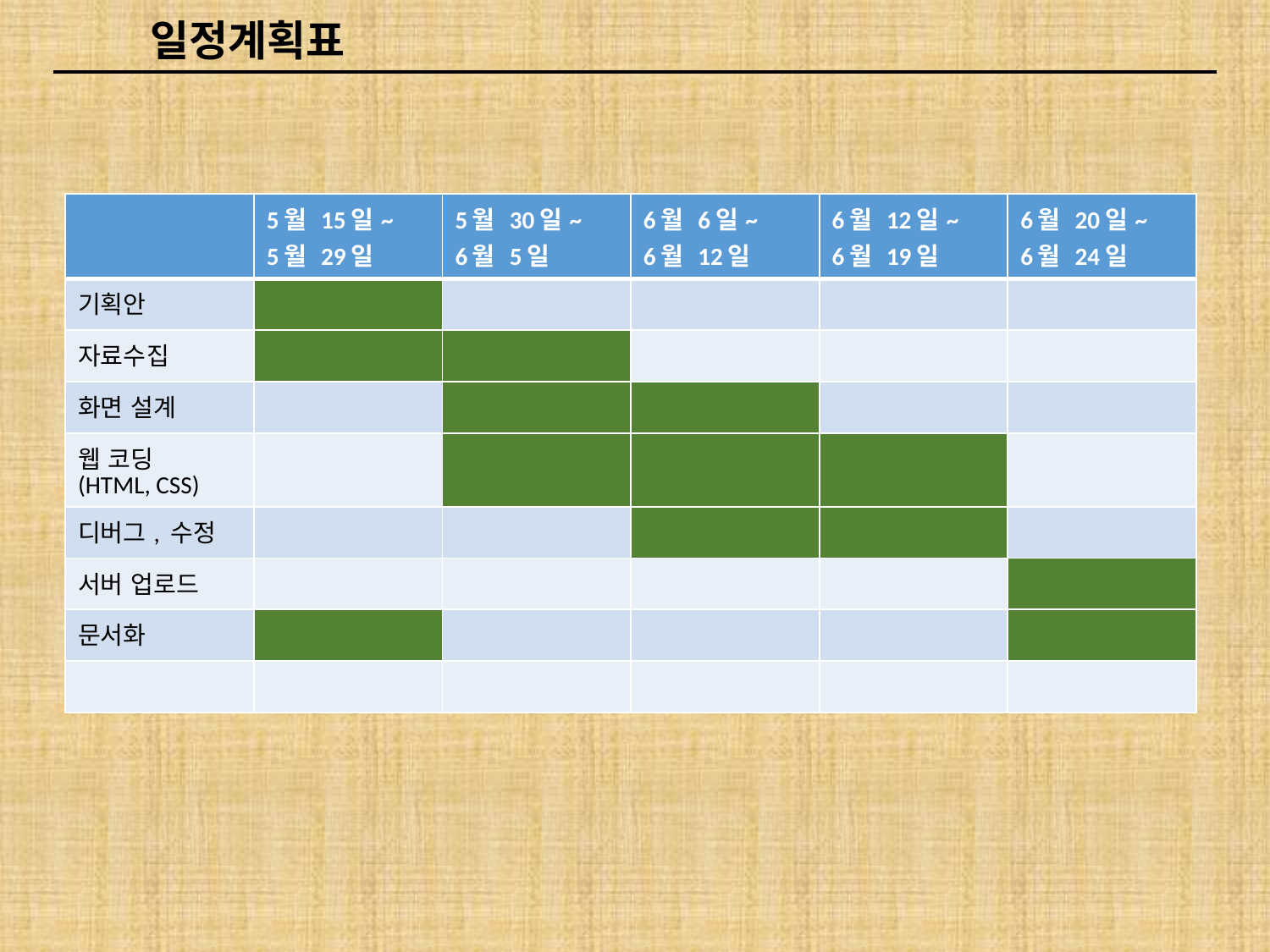

일정계획표
|  | 5월 15일~ 5월 29일 | 5월 30일~ 6월 5일 | 6월 6일~ 6월 12일 | 6월 12일~ 6월 19일 | 6월 20일~ 6월 24일 |
| --- | --- | --- | --- | --- | --- |
| 기획안 |  |  |  |  |  |
| 자료수집 |  |  |  |  |  |
| 화면 설계 |  |  |  |  |  |
| 웹 코딩 (HTML, CSS) |  |  |  |  |  |
| 디버그, 수정 |  |  |  |  |  |
| 서버 업로드 |  |  |  |  |  |
| 문서화 |  |  |  |  |  |
|  |  |  |  |  |  |